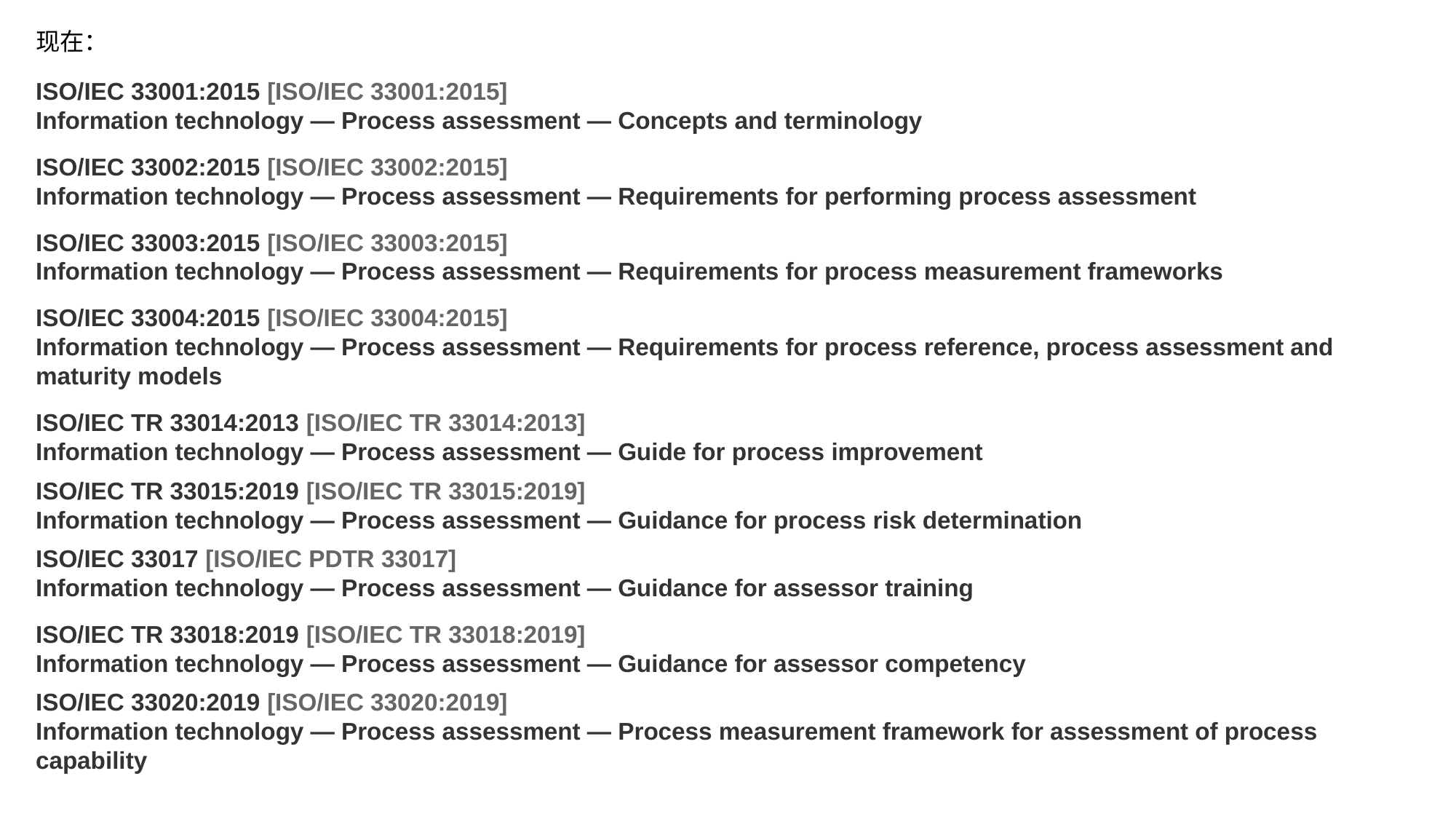

现在：
ISO/IEC 33001:2015 [ISO/IEC 33001:2015]
Information technology — Process assessment — Concepts and terminology
ISO/IEC 33002:2015 [ISO/IEC 33002:2015]
Information technology — Process assessment — Requirements for performing process assessment
ISO/IEC 33003:2015 [ISO/IEC 33003:2015]
Information technology — Process assessment — Requirements for process measurement frameworks
ISO/IEC 33004:2015 [ISO/IEC 33004:2015]
Information technology — Process assessment — Requirements for process reference, process assessment and maturity models
ISO/IEC TR 33014:2013 [ISO/IEC TR 33014:2013]
Information technology — Process assessment — Guide for process improvement
ISO/IEC TR 33015:2019 [ISO/IEC TR 33015:2019]
Information technology — Process assessment — Guidance for process risk determination
ISO/IEC 33017 [ISO/IEC PDTR 33017]
Information technology — Process assessment — Guidance for assessor training
ISO/IEC TR 33018:2019 [ISO/IEC TR 33018:2019]
Information technology — Process assessment — Guidance for assessor competency
ISO/IEC 33020:2019 [ISO/IEC 33020:2019]
Information technology — Process assessment — Process measurement framework for assessment of process capability